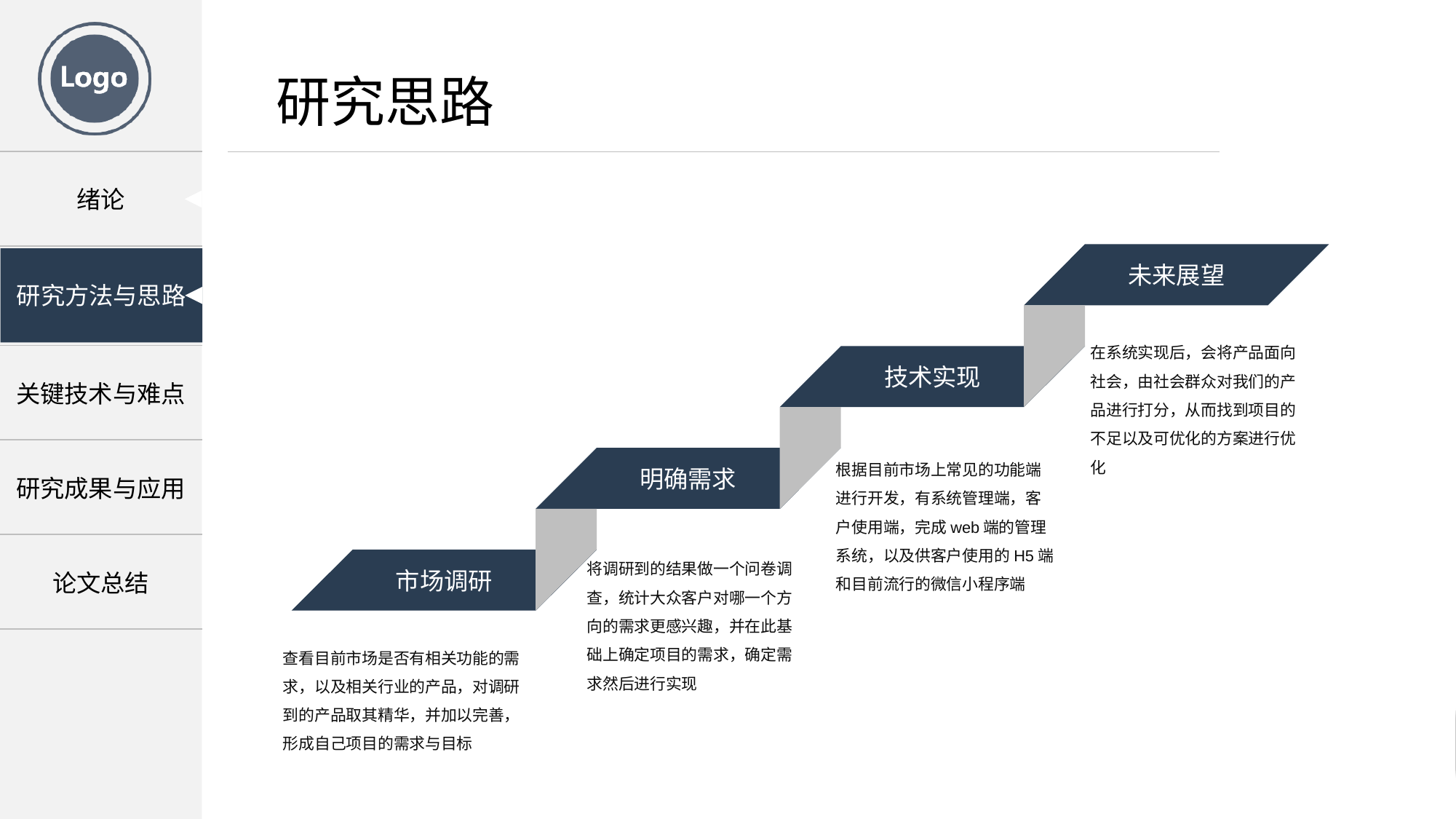

研究思路
未来展望

在系统实现后，会将产品面向社会，由社会群众对我们的产品进行打分，从而找到项目的不足以及可优化的方案进行优化
技术实现

根据目前市场上常见的功能端进行开发，有系统管理端，客户使用端，完成web端的管理系统，以及供客户使用的H5端和目前流行的微信小程序端
明确需求

将调研到的结果做一个问卷调查，统计大众客户对哪一个方向的需求更感兴趣，并在此基础上确定项目的需求，确定需求然后进行实现
市场调研
查看目前市场是否有相关功能的需求，以及相关行业的产品，对调研到的产品取其精华，并加以完善，形成自己项目的需求与目标